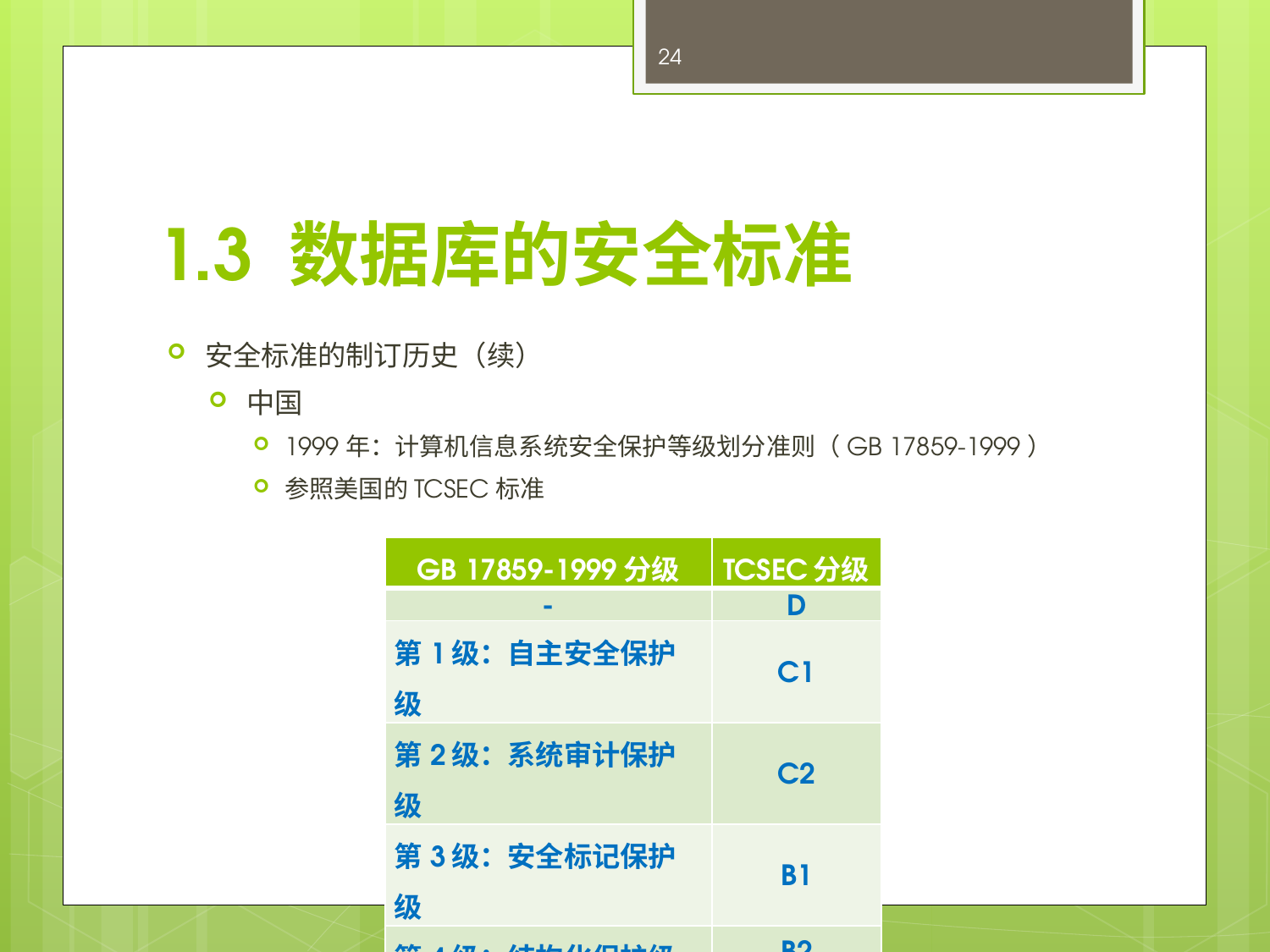

24
# 1.3 数据库的安全标准
安全标准的制订历史（续）
中国
1999年：计算机信息系统安全保护等级划分准则（GB 17859-1999）
参照美国的TCSEC标准
| GB 17859-1999分级 | TCSEC分级 |
| --- | --- |
| - | D |
| 第1级：自主安全保护级 | C1 |
| 第2级：系统审计保护级 | C2 |
| 第3级：安全标记保护级 | B1 |
| 第4级：结构化保护级 | B2 |
| 第5级：访问验证保护级 | B3 |
| - | A |